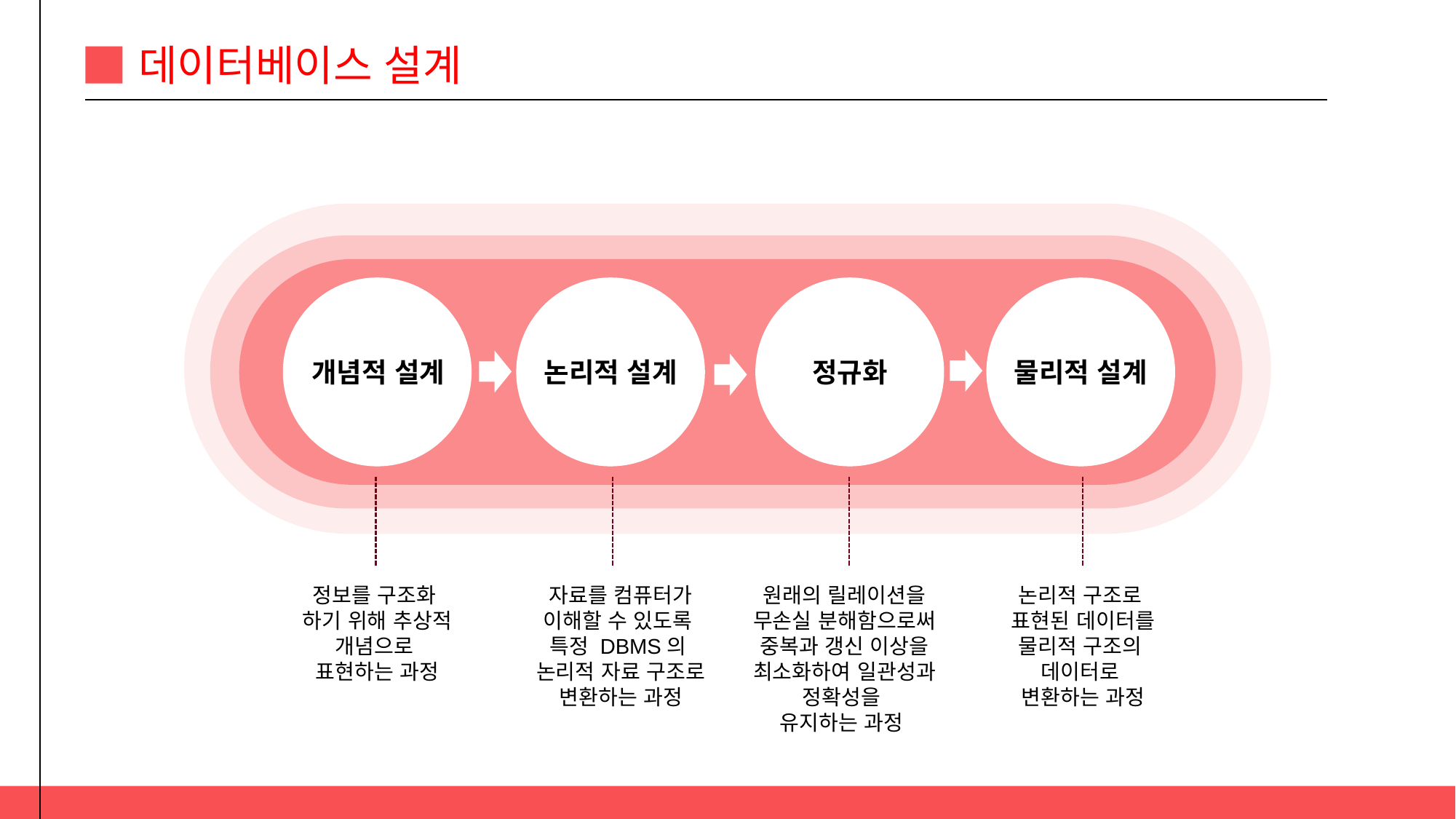

데이터베이스 설계

개념적 설계
논리적 설계
정규화
물리적 설계

정보를 구조화
하기 위해 추상적 개념으로
표현하는 과정
자료를 컴퓨터가 이해할 수 있도록
특정 DBMS의
논리적 자료 구조로 변환하는 과정
원래의 릴레이션을 무손실 분해함으로써 중복과 갱신 이상을 최소화하여 일관성과 정확성을
유지하는 과정
논리적 구조로
표현된 데이터를 물리적 구조의
데이터로
변환하는 과정